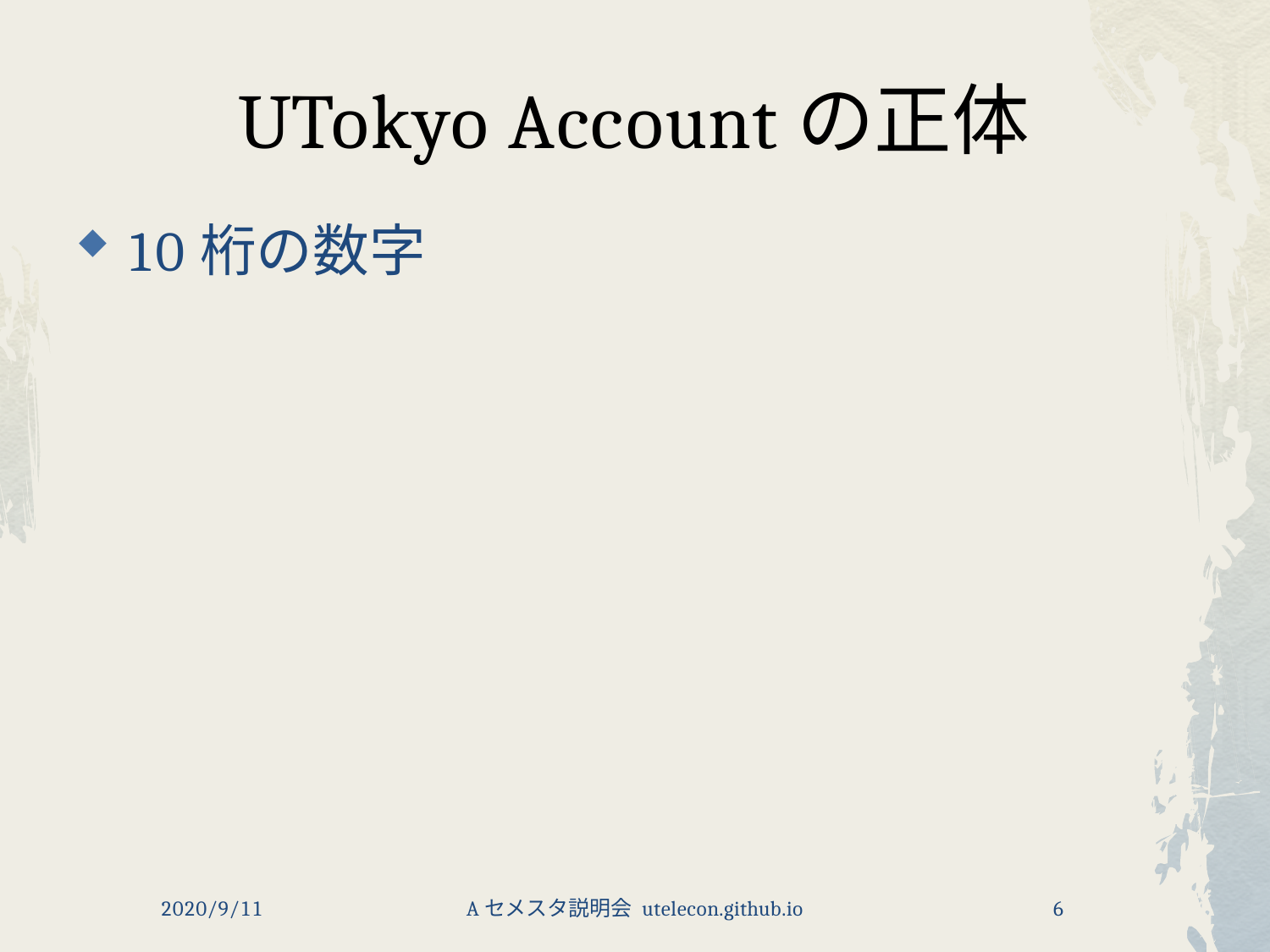

# UTokyo Accountの正体
10桁の数字
2020/9/11
Aセメスタ説明会 utelecon.github.io
6